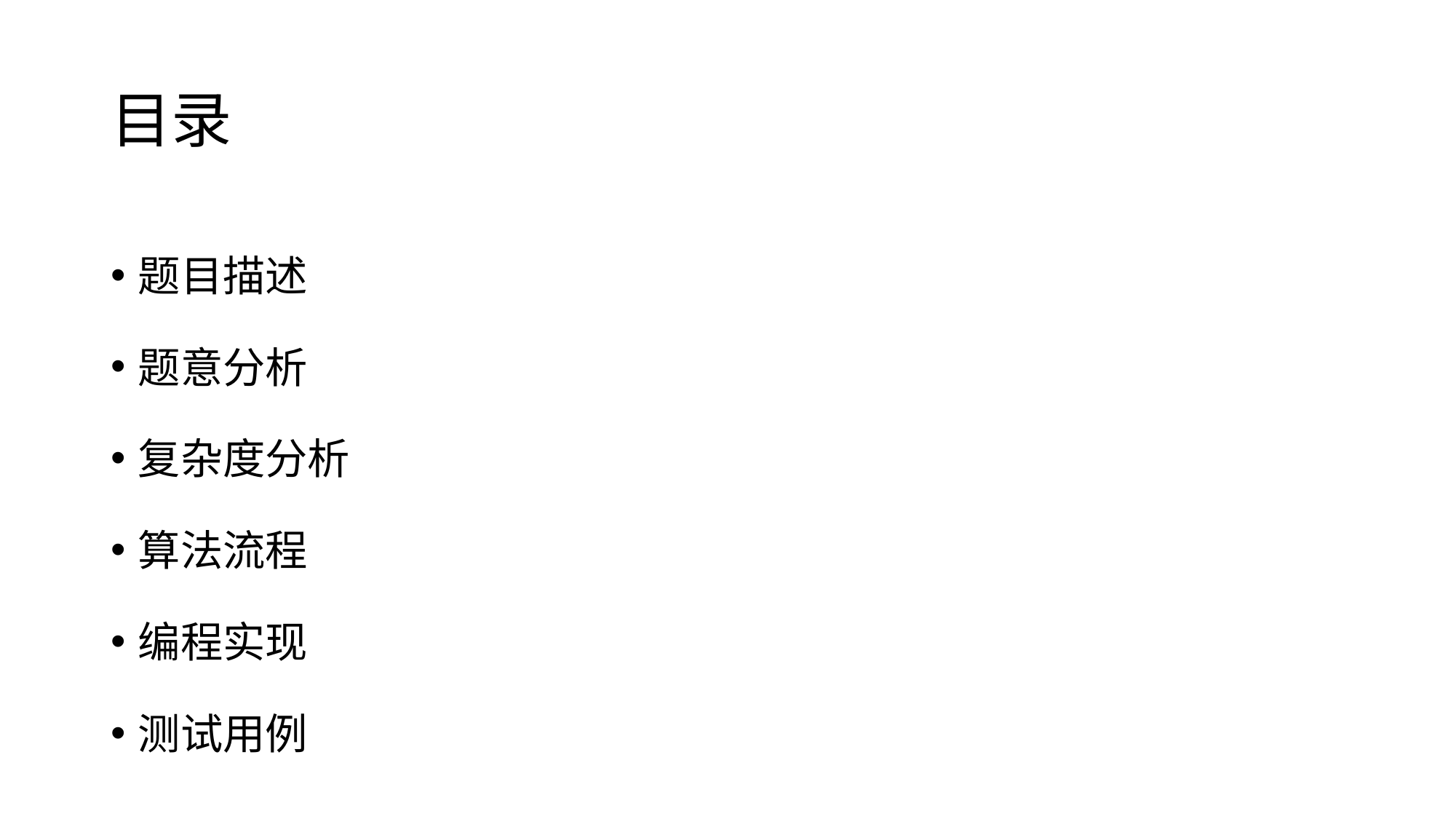

# 目录
题目描述
题意分析
复杂度分析
算法流程
编程实现
测试用例